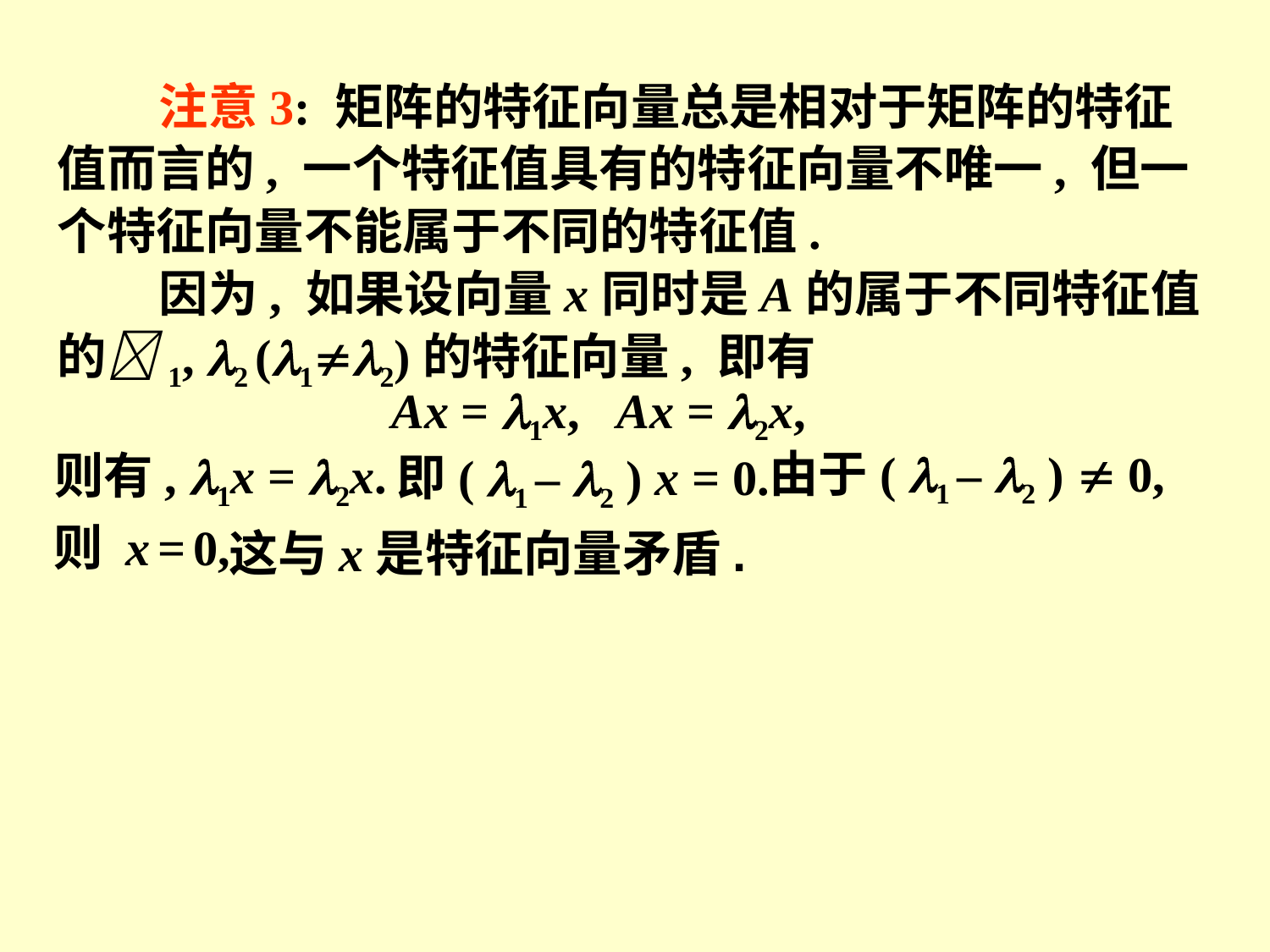

注意3: 矩阵的特征向量总是相对于矩阵的特征值而言的, 一个特征值具有的特征向量不唯一, 但一个特征向量不能属于不同的特征值.
        因为, 如果设向量x同时是A的属于不同特征值的λ1, λ2 (λ1≠λ2)的特征向量, 即有
Ax = λ1x,   Ax = λ2x,
由于( λ1 – λ2 ) ≠ 0,
则有, λ1x = λ2x.
即( λ1 – λ2 ) x = 0.
则 x = 0,
这与x是特征向量矛盾.